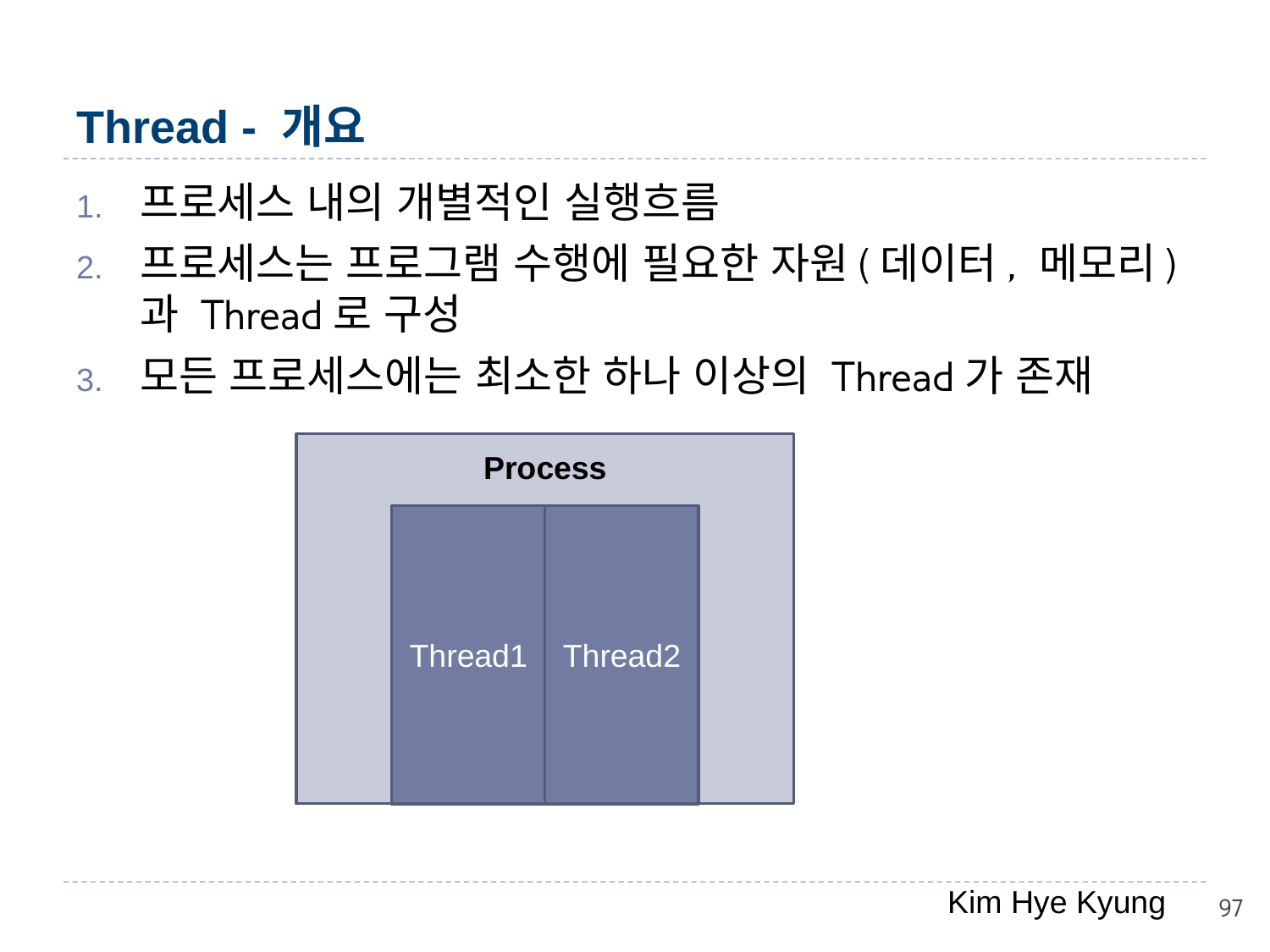

# Thread - 개요
프로세스 내의 개별적인 실행흐름
프로세스는 프로그램 수행에 필요한 자원(데이터, 메모리)과 Thread로 구성
모든 프로세스에는 최소한 하나 이상의 Thread가 존재

Process

cess

Thread1
Thread2
97